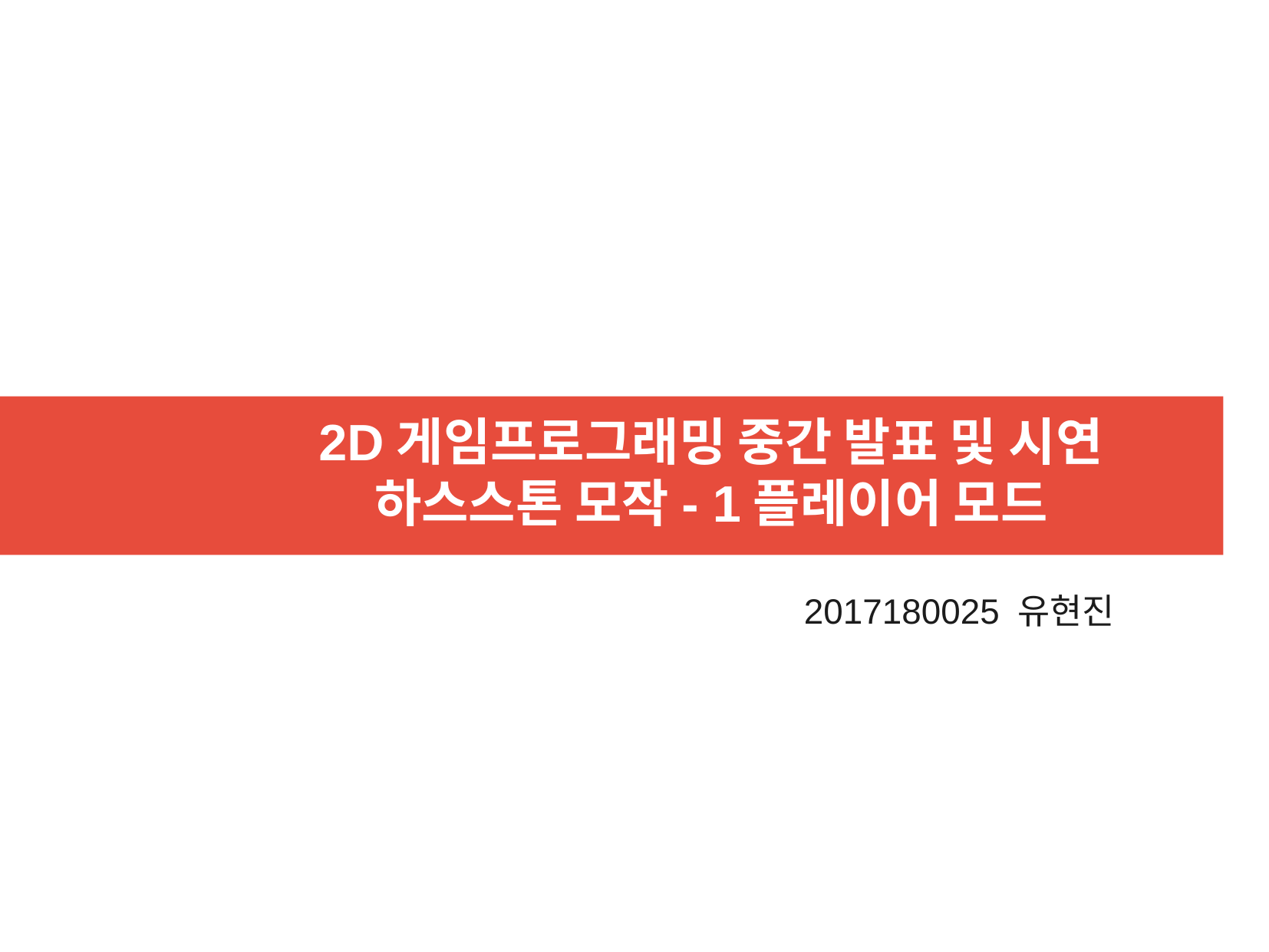

2D게임프로그래밍 중간 발표 및 시연
하스스톤 모작- 1플레이어 모드
2017180025 유현진